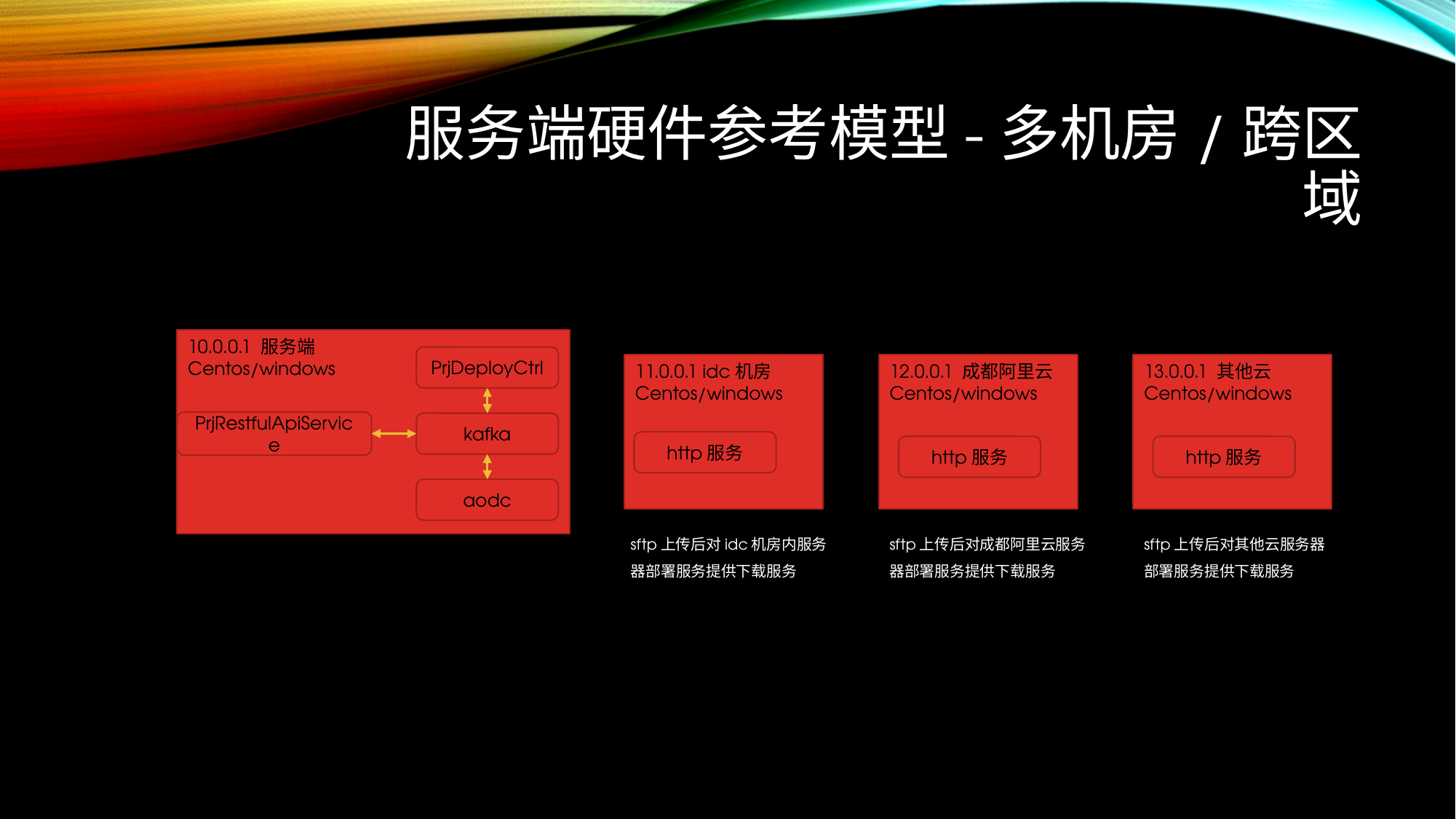

# 服务端硬件参考模型-多机房/跨区域
10.0.0.1 服务端
Centos/windows
PrjDeployCtrl
PrjRestfulApiService
kafka
aodc
11.0.0.1 idc机房
Centos/windows
http服务
12.0.0.1 成都阿里云
Centos/windows
http服务
13.0.0.1 其他云
Centos/windows
http服务
sftp上传后对idc机房内服务器部署服务提供下载服务
sftp上传后对成都阿里云服务器部署服务提供下载服务
sftp上传后对其他云服务器部署服务提供下载服务